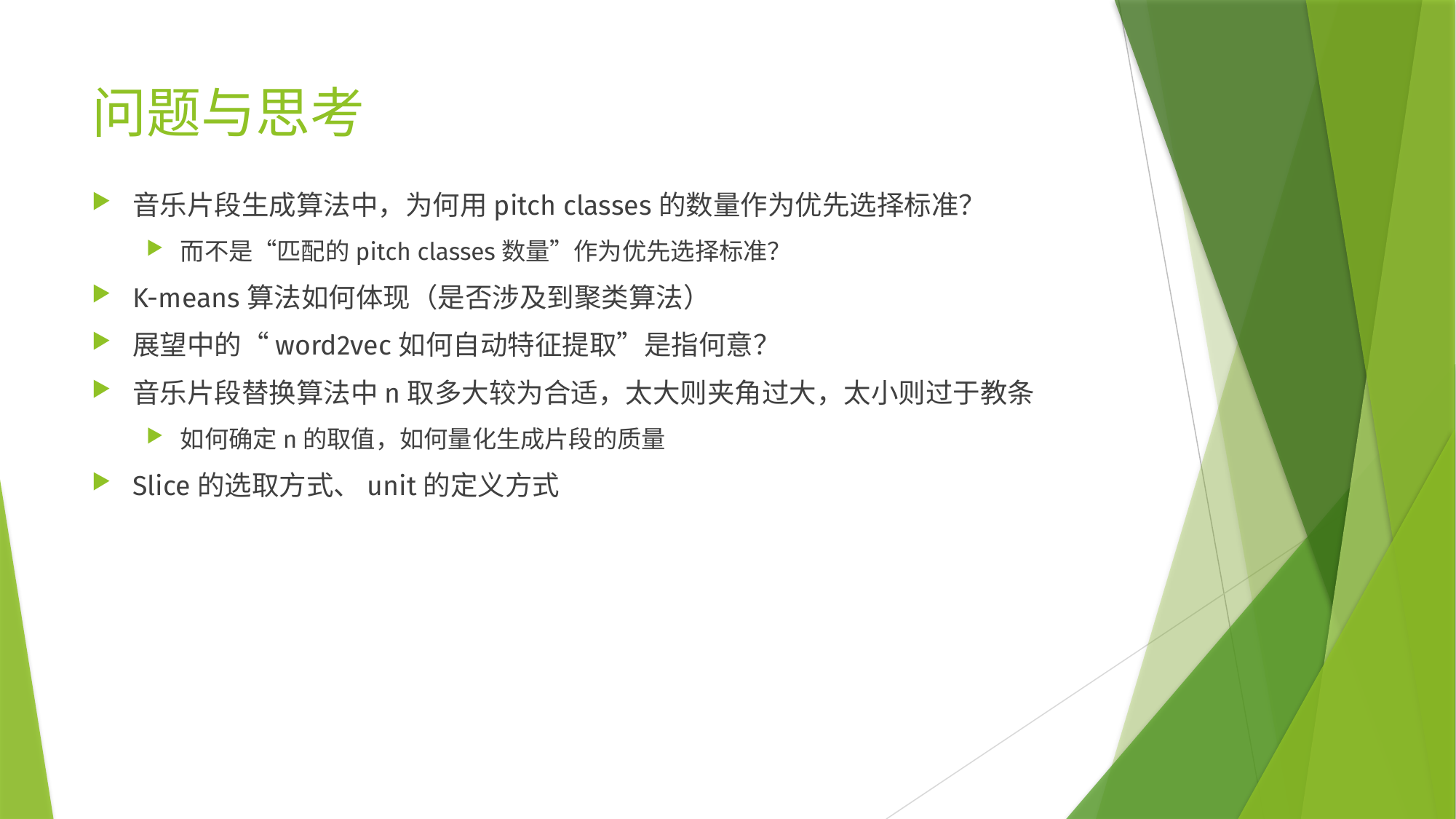

# 问题与思考
音乐片段生成算法中，为何用pitch classes的数量作为优先选择标准？
而不是“匹配的pitch classes数量”作为优先选择标准？
K-means算法如何体现（是否涉及到聚类算法）
展望中的“word2vec如何自动特征提取”是指何意？
音乐片段替换算法中n取多大较为合适，太大则夹角过大，太小则过于教条
如何确定n的取值，如何量化生成片段的质量
Slice的选取方式、unit的定义方式